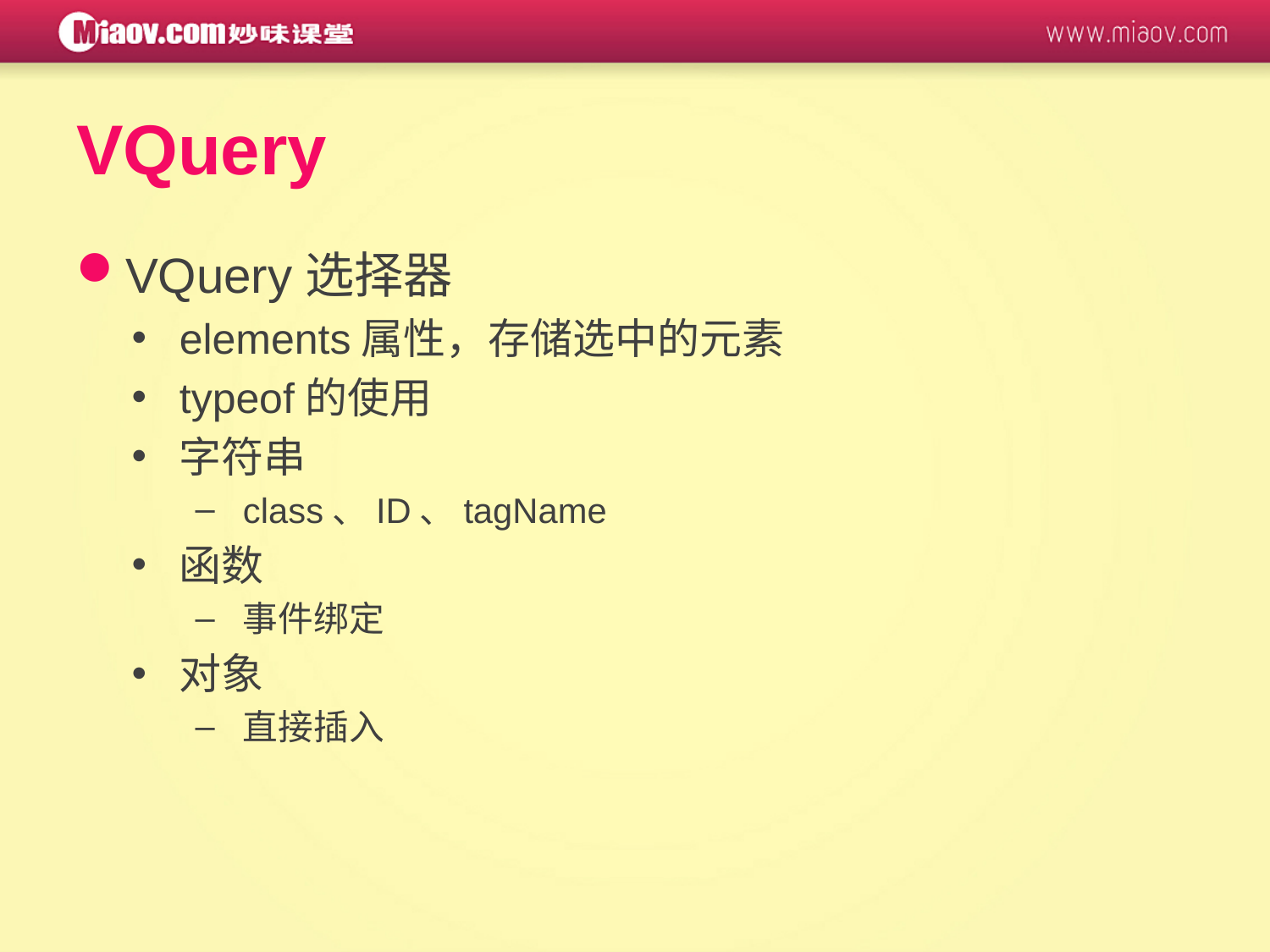

# VQuery
VQuery选择器
elements属性，存储选中的元素
typeof的使用
字符串
class、ID、tagName
函数
事件绑定
对象
直接插入